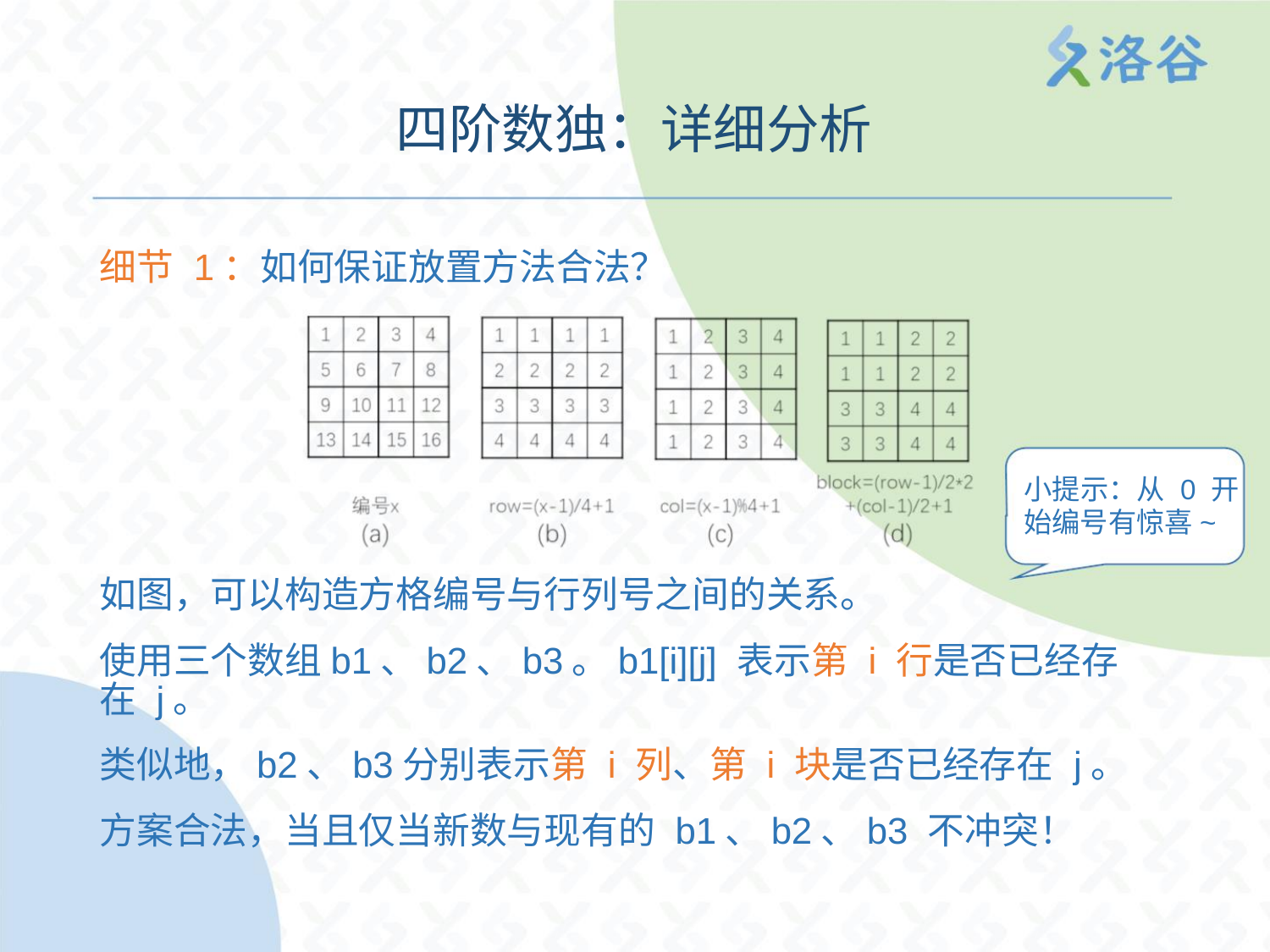

四阶数独：详细分析
细节 1：如何保证放置方法合法？
小提示：从 0 开
始编号有惊喜~
如图，可以构造方格编号与行列号之间的关系。
使用三个数组b1、b2、b3。b1[i][j] 表示第 i 行是否已经存在 j。
类似地，b2、b3分别表示第 i 列、第 i 块是否已经存在 j。
方案合法，当且仅当新数与现有的 b1、b2、b3 不冲突！